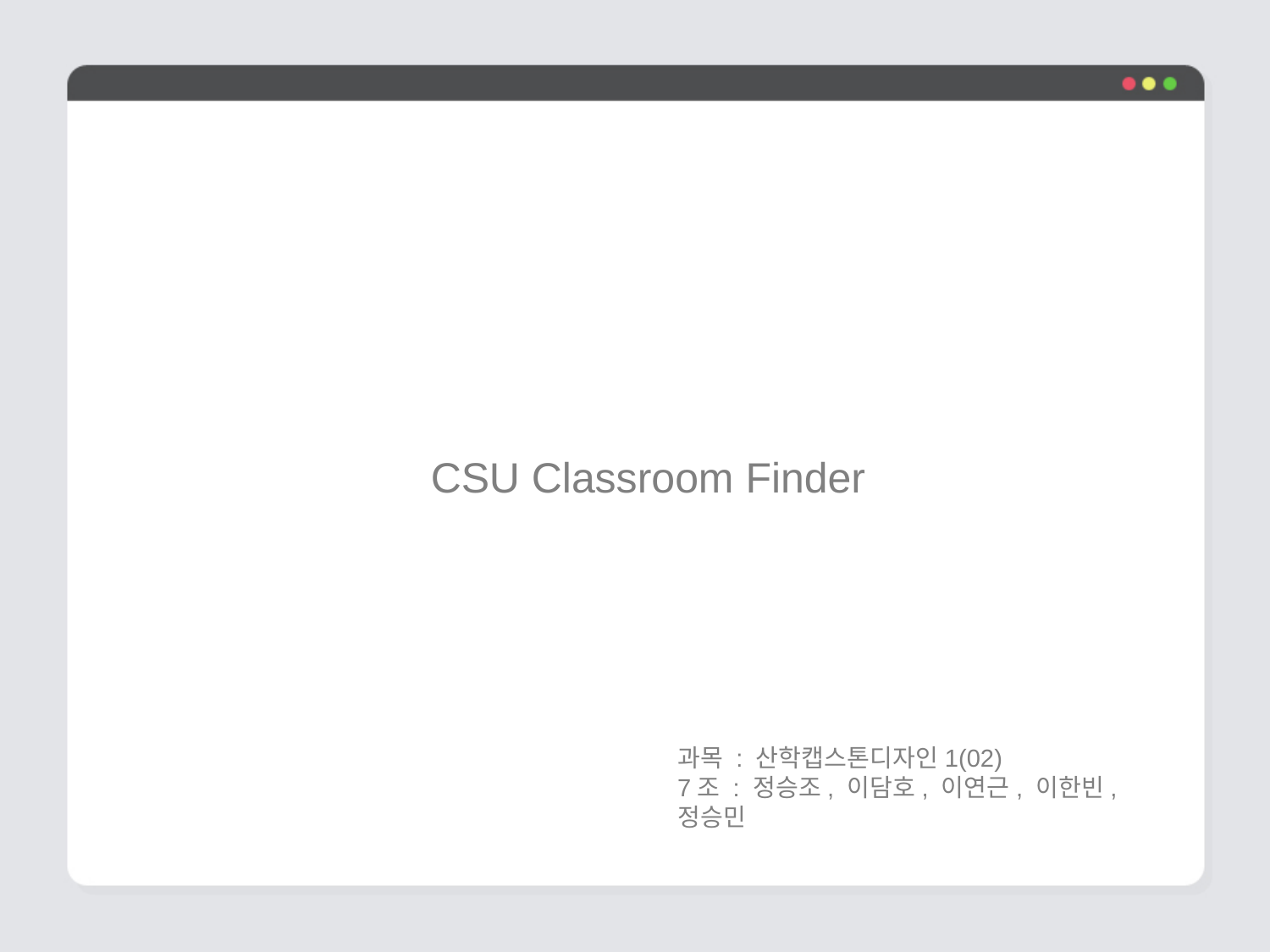

CSU Classroom Finder
과목 : 산학캡스톤디자인1(02)
7조 : 정승조, 이담호, 이연근, 이한빈, 정승민